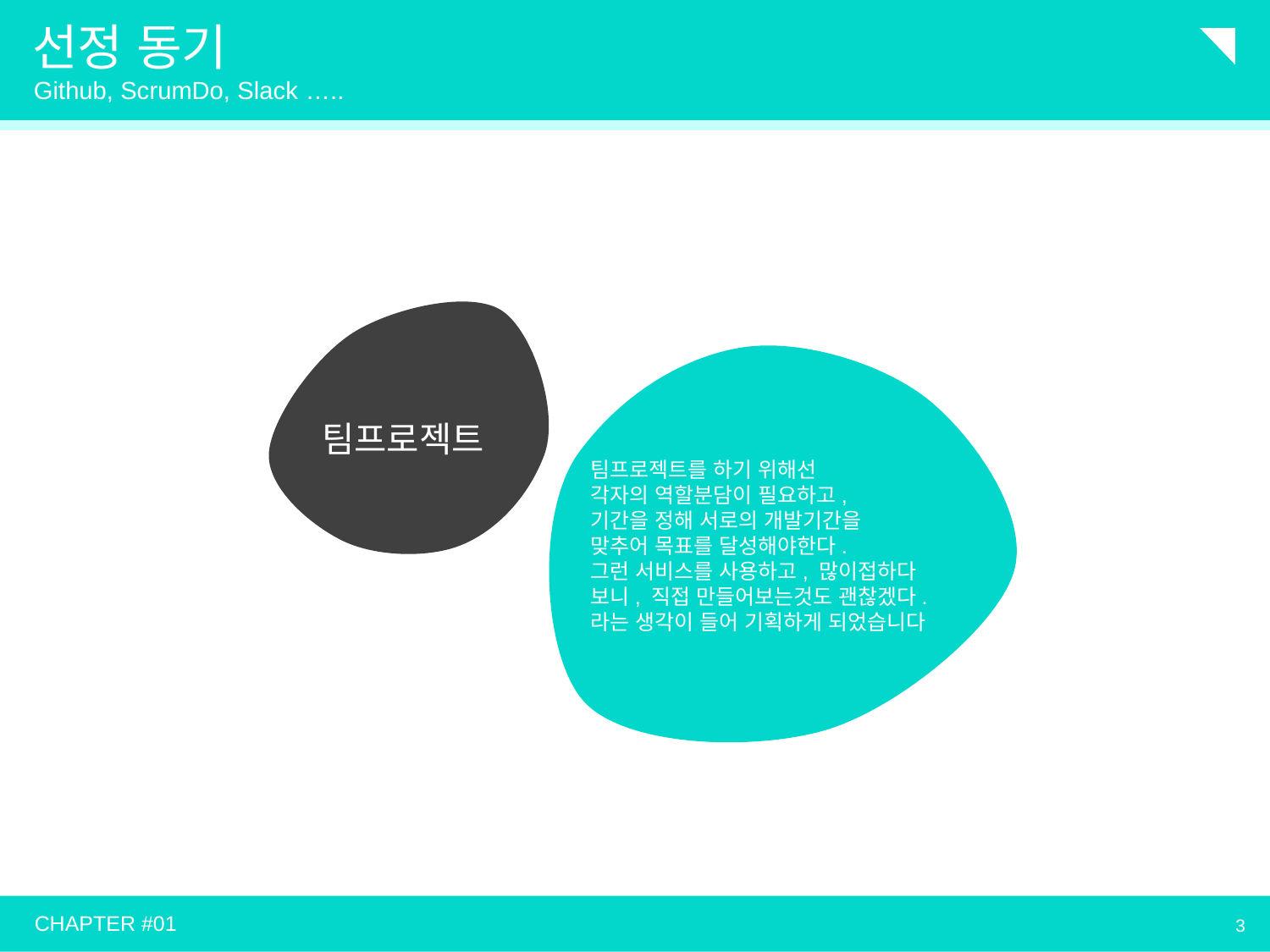

# 선정 동기
Github, ScrumDo, Slack …..

팀프로젝트
팀프로젝트를 하기 위해선
각자의 역할분담이 필요하고,
기간을 정해 서로의 개발기간을
맞추어 목표를 달성해야한다.
그런 서비스를 사용하고, 많이접하다
보니, 직접 만들어보는것도 괜찮겠다.
라는 생각이 들어 기획하게 되었습니다
3
CHAPTER #01